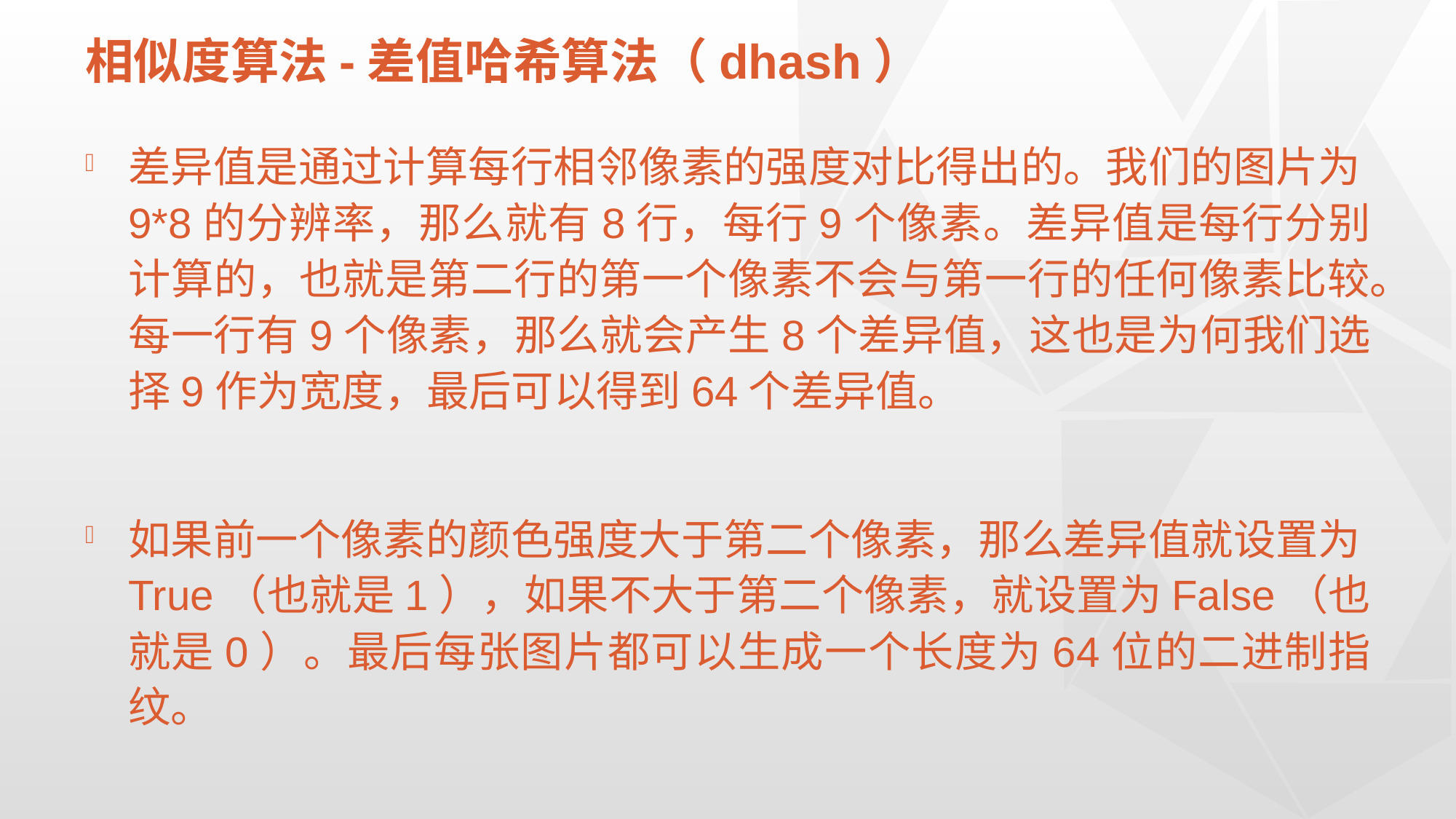

# 相似度算法-差值哈希算法（dhash）
差异值是通过计算每行相邻像素的强度对比得出的。我们的图片为9*8的分辨率，那么就有8行，每行9个像素。差异值是每行分别计算的，也就是第二行的第一个像素不会与第一行的任何像素比较。每一行有9个像素，那么就会产生8个差异值，这也是为何我们选择9作为宽度，最后可以得到64个差异值。

如果前一个像素的颜色强度大于第二个像素，那么差异值就设置为True（也就是1），如果不大于第二个像素，就设置为False（也就是0）。最后每张图片都可以生成一个长度为64位的二进制指纹。